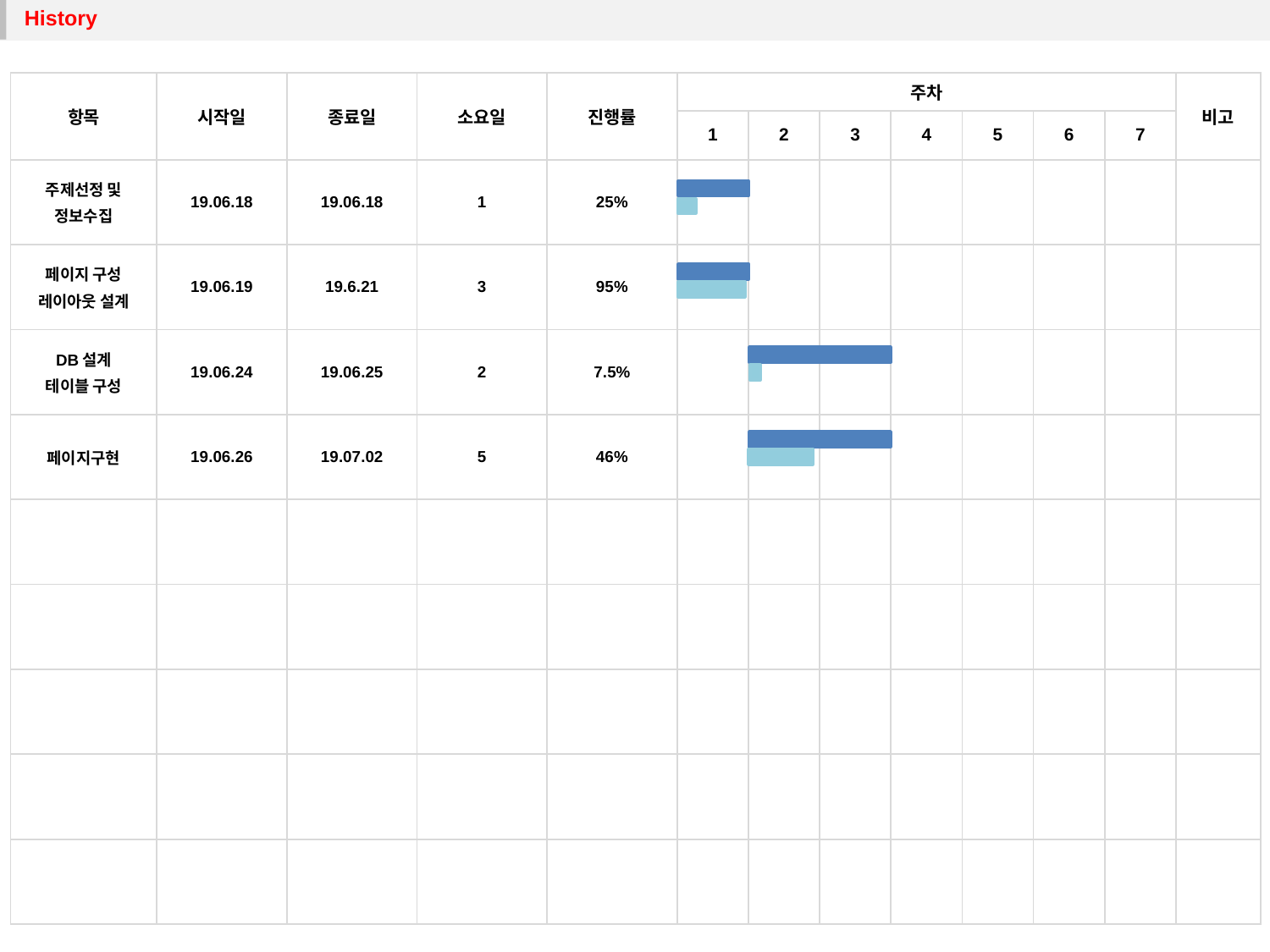

| History |
| --- |

| 항목 | 시작일 | 종료일 | 소요일 |  | 진행률 | 주차 |  |  |  |  |  |  | 비고 |
| --- | --- | --- | --- | --- | --- | --- | --- | --- | --- | --- | --- | --- | --- |
|  |  |  |  |  |  | 1 | 2 | 3 | 4 | 5 | 6 | 7 |  |
| 주제선정 및 정보수집 | 19.06.18 | 19.06.18 | 1 | 25% |  |  |  |  |  |  |  |  |  |
| 페이지 구성 레이아웃 설계 | 19.06.19 | 19.6.21 | 3 | 95% |  |  |  |  |  |  |  |  |  |
| DB설계 테이블 구성 | 19.06.24 | 19.06.25 | 2 | 7.5% |  |  |  |  |  |  |  |  |  |
| 페이지구현 | 19.06.26 | 19.07.02 | 5 | 46% |  |  |  |  |  |  |  |  |  |
|  |  |  |  |  |  |  |  |  |  |  |  |  |  |
|  |  |  |  |  |  |  |  |  |  |  |  |  |  |
|  |  |  |  |  |  |  |  |  |  |  |  |  |  |
|  |  |  |  |  |  |  |  |  |  |  |  |  |  |
|  |  |  |  |  |  |  |  |  |  |  |  |  |  |